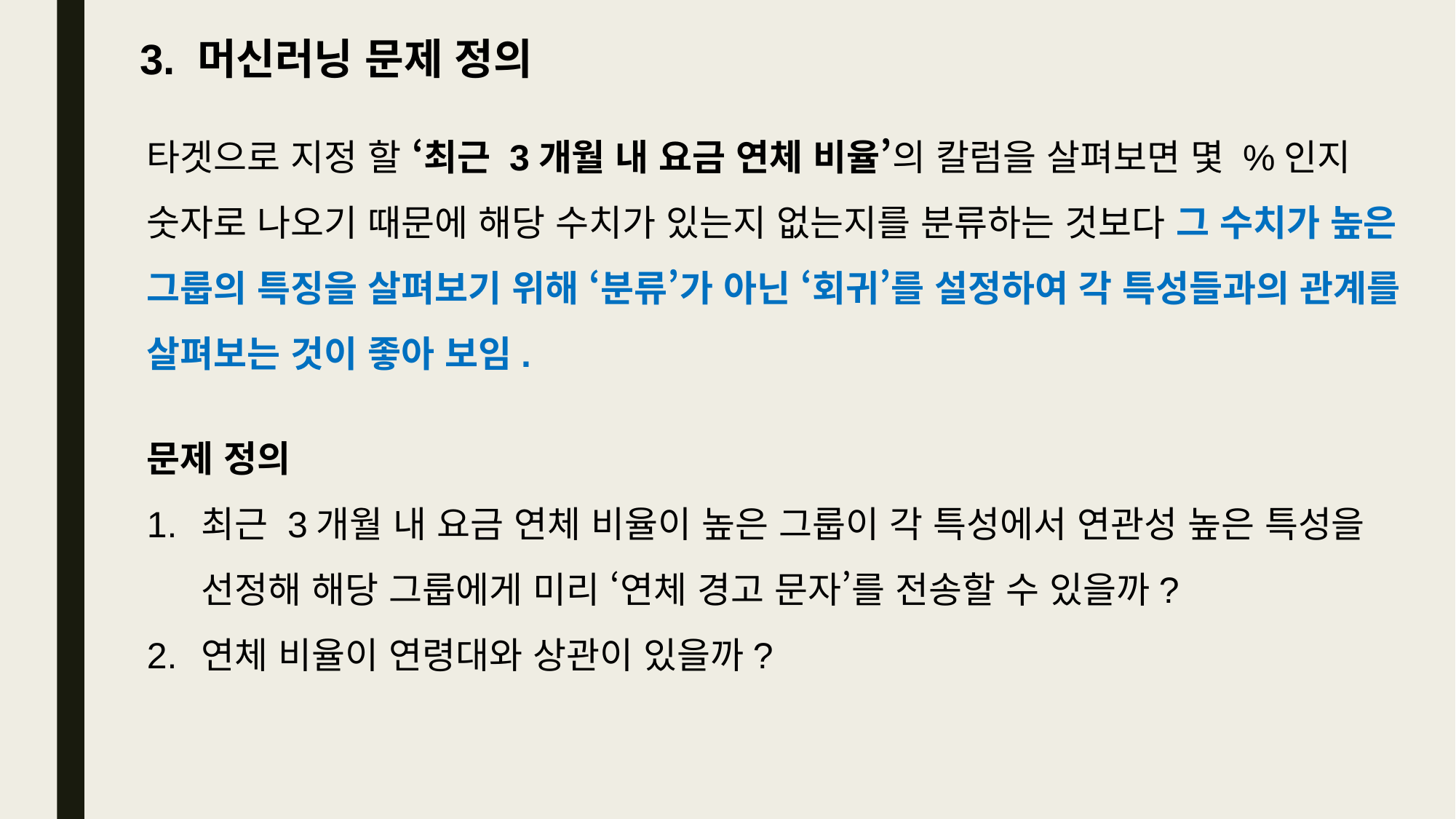

3. 머신러닝 문제 정의
타겟으로 지정 할 ‘최근 3개월 내 요금 연체 비율’의 칼럼을 살펴보면 몇 %인지 숫자로 나오기 때문에 해당 수치가 있는지 없는지를 분류하는 것보다 그 수치가 높은 그룹의 특징을 살펴보기 위해 ‘분류’가 아닌 ‘회귀’를 설정하여 각 특성들과의 관계를 살펴보는 것이 좋아 보임.

문제 정의
최근 3개월 내 요금 연체 비율이 높은 그룹이 각 특성에서 연관성 높은 특성을 선정해 해당 그룹에게 미리 ‘연체 경고 문자’를 전송할 수 있을까?
연체 비율이 연령대와 상관이 있을까?